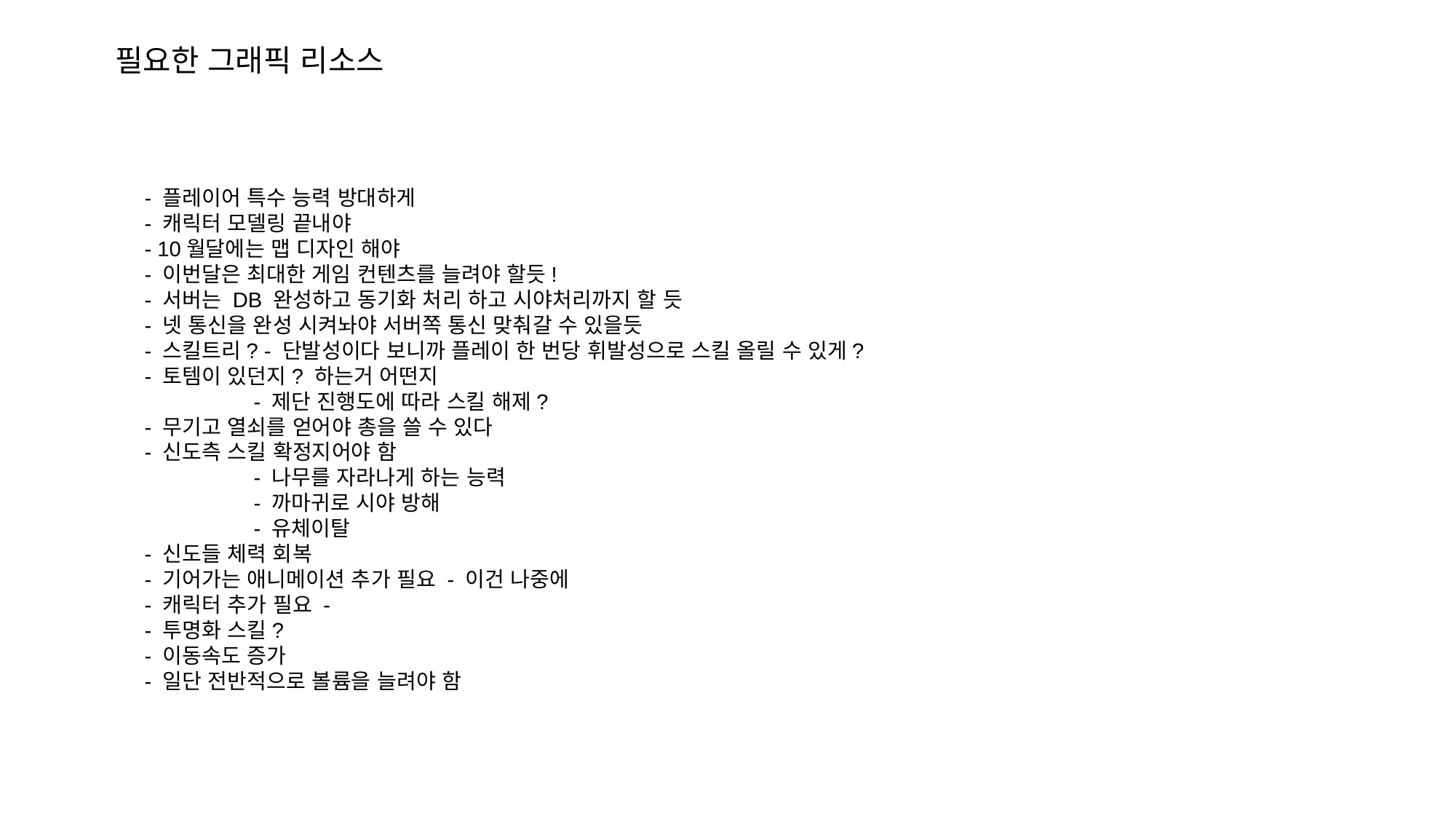

# 필요한 그래픽 리소스
- 플레이어 특수 능력 방대하게
- 캐릭터 모델링 끝내야
- 10월달에는 맵 디자인 해야
- 이번달은 최대한 게임 컨텐츠를 늘려야 할듯!
- 서버는 DB 완성하고 동기화 처리 하고 시야처리까지 할 듯
- 넷 통신을 완성 시켜놔야 서버쪽 통신 맞춰갈 수 있을듯
- 스킬트리? - 단발성이다 보니까 플레이 한 번당 휘발성으로 스킬 올릴 수 있게?
- 토템이 있던지? 하는거 어떤지
	- 제단 진행도에 따라 스킬 해제?
- 무기고 열쇠를 얻어야 총을 쓸 수 있다
- 신도측 스킬 확정지어야 함
	- 나무를 자라나게 하는 능력
	- 까마귀로 시야 방해
	- 유체이탈
- 신도들 체력 회복
- 기어가는 애니메이션 추가 필요 - 이건 나중에
- 캐릭터 추가 필요 -
- 투명화 스킬?
- 이동속도 증가
- 일단 전반적으로 볼륨을 늘려야 함